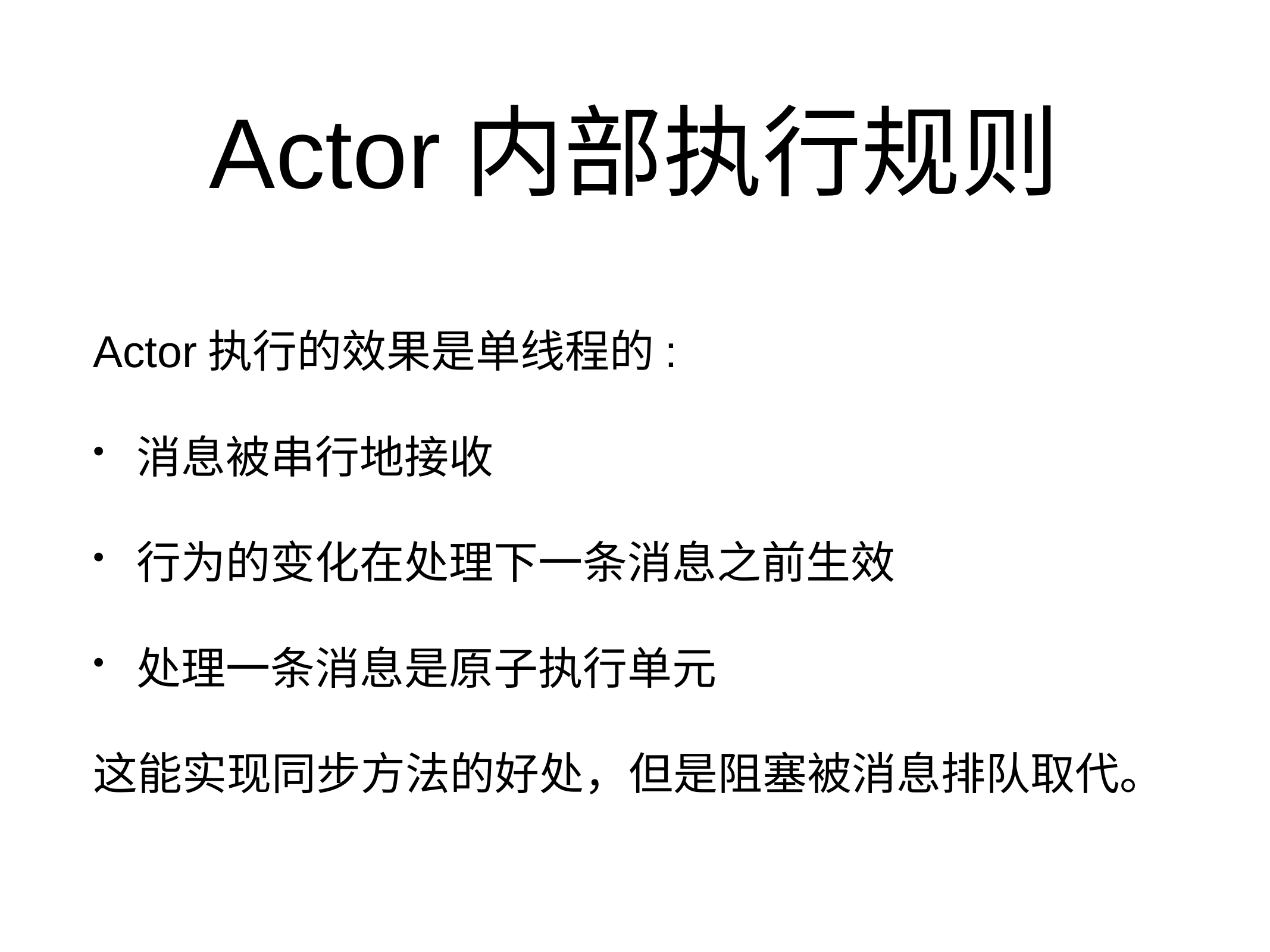

# Actor内部执行规则
Actor执行的效果是单线程的:
消息被串行地接收
行为的变化在处理下一条消息之前生效
处理一条消息是原子执行单元
这能实现同步方法的好处，但是阻塞被消息排队取代。